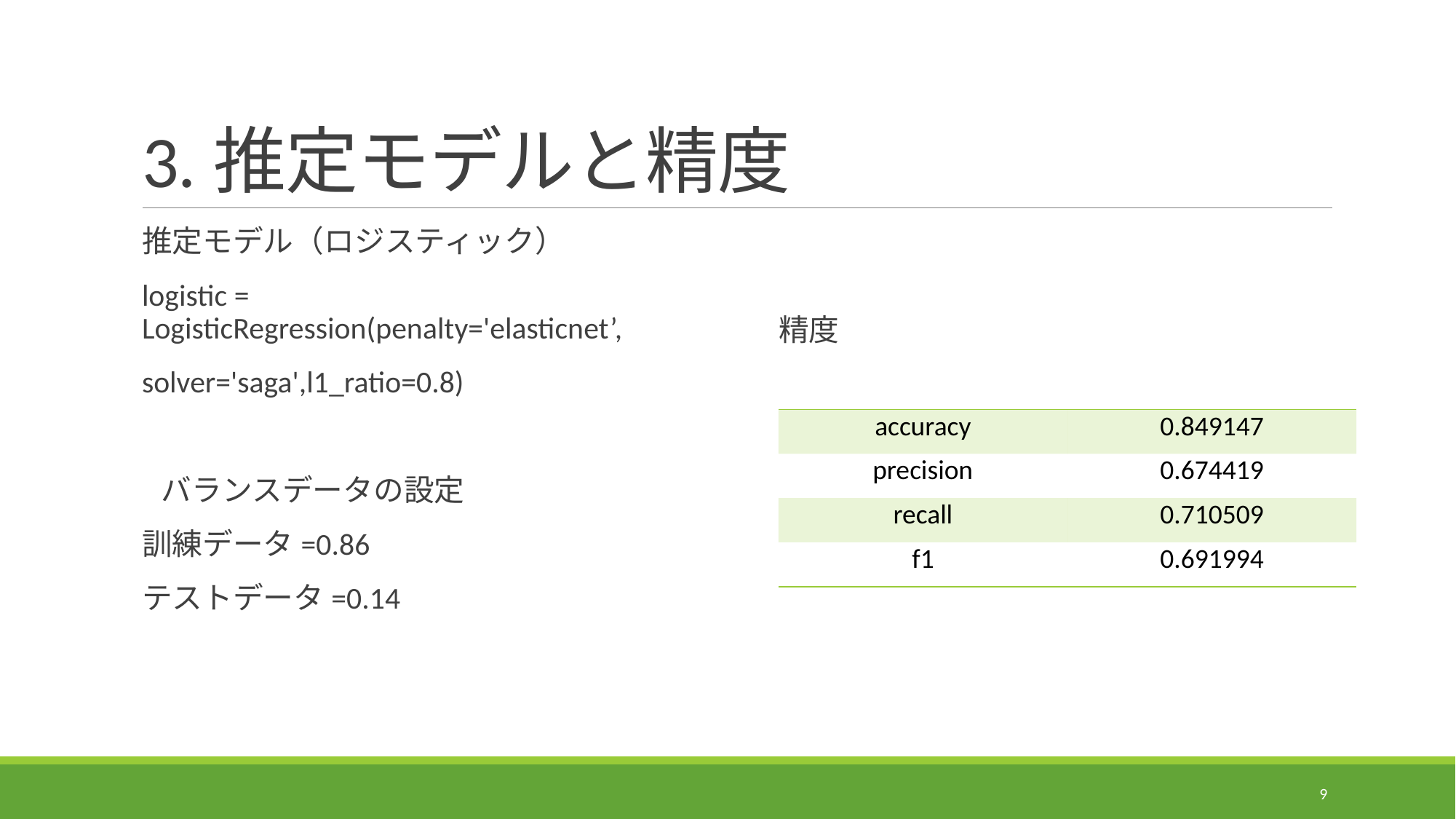

# 3.推定モデルと精度

精度
推定モデル（ロジスティック）
logistic = LogisticRegression(penalty='elasticnet’,
solver='saga',l1_ratio=0.8)

　バランスデータの設定
訓練データ=0.86
テストデータ=0.14

| accuracy | 0.849147 |
| --- | --- |
| precision | 0.674419 |
| recall | 0.710509 |
| f1 | 0.691994 |
9